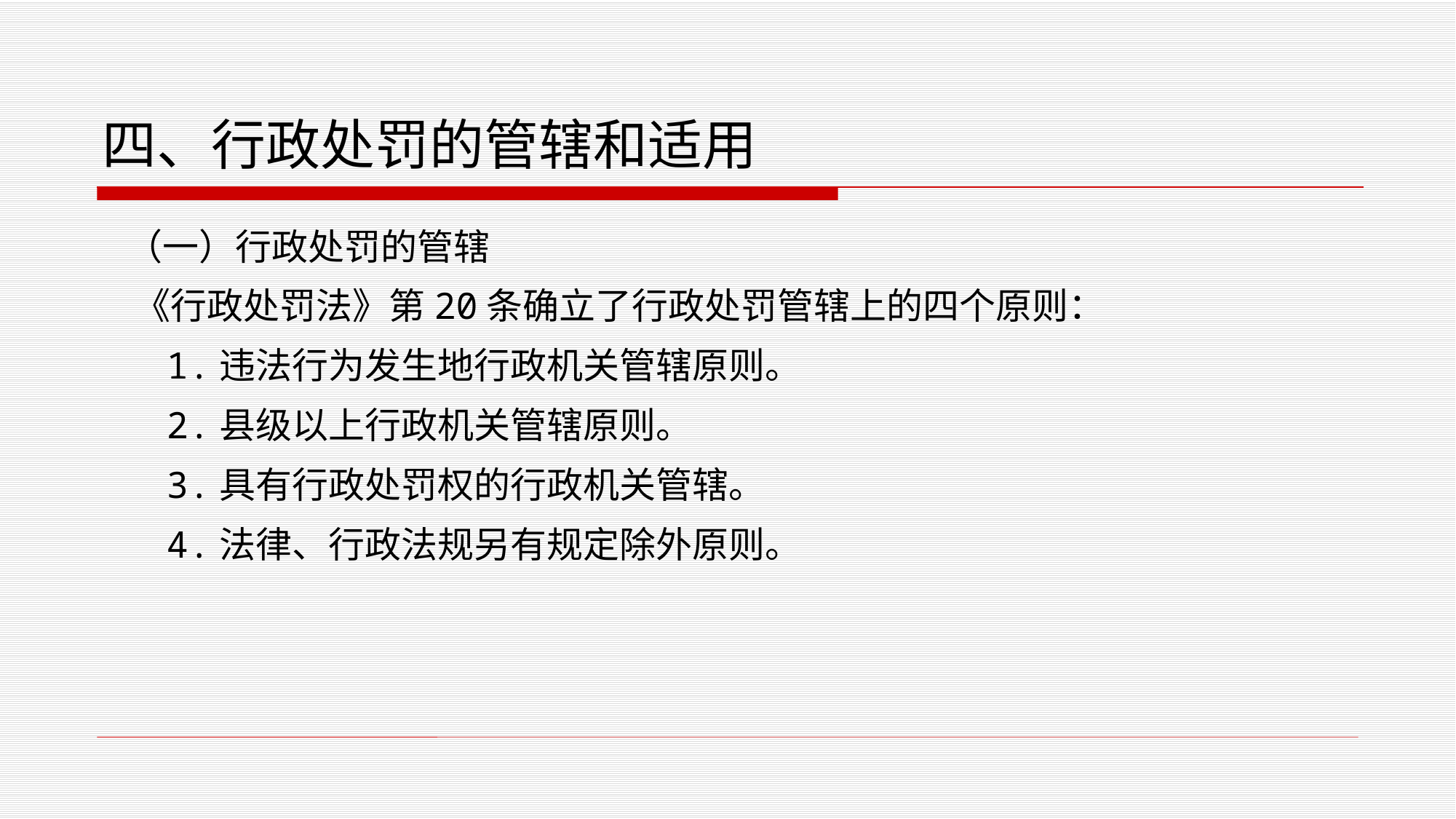

# 四、行政处罚的管辖和适用
  （一）行政处罚的管辖
   《行政处罚法》第20条确立了行政处罚管辖上的四个原则：
   1.违法行为发生地行政机关管辖原则。
   2.县级以上行政机关管辖原则。
   3.具有行政处罚权的行政机关管辖。
   4.法律、行政法规另有规定除外原则。